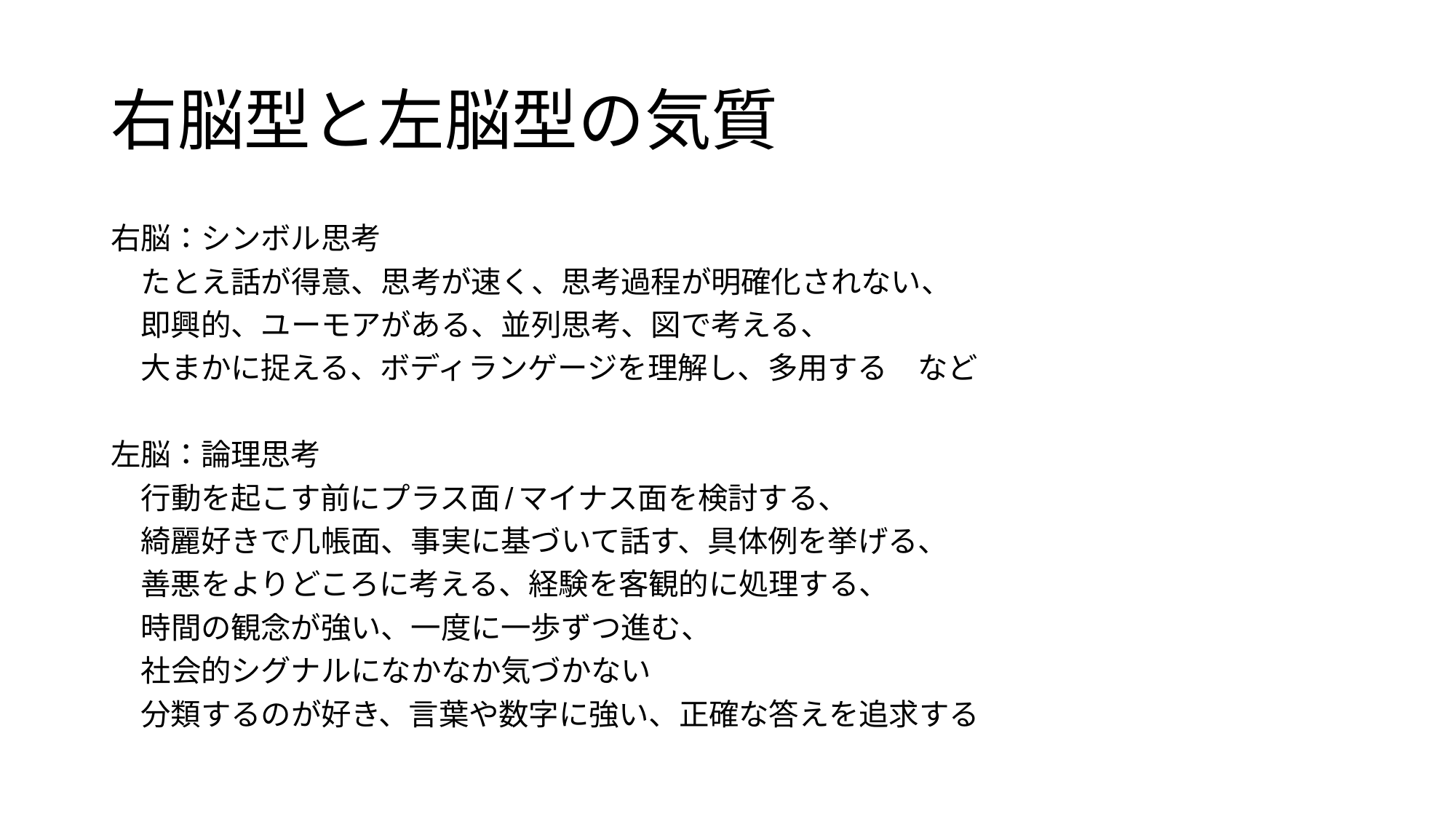

# 右脳型と左脳型の気質
右脳：シンボル思考
　たとえ話が得意、思考が速く、思考過程が明確化されない、
　即興的、ユーモアがある、並列思考、図で考える、
　大まかに捉える、ボディランゲージを理解し、多用する　など

左脳：論理思考
　行動を起こす前にプラス面/マイナス面を検討する、
　綺麗好きで几帳面、事実に基づいて話す、具体例を挙げる、
　善悪をよりどころに考える、経験を客観的に処理する、
　時間の観念が強い、一度に一歩ずつ進む、
　社会的シグナルになかなか気づかない
　分類するのが好き、言葉や数字に強い、正確な答えを追求する